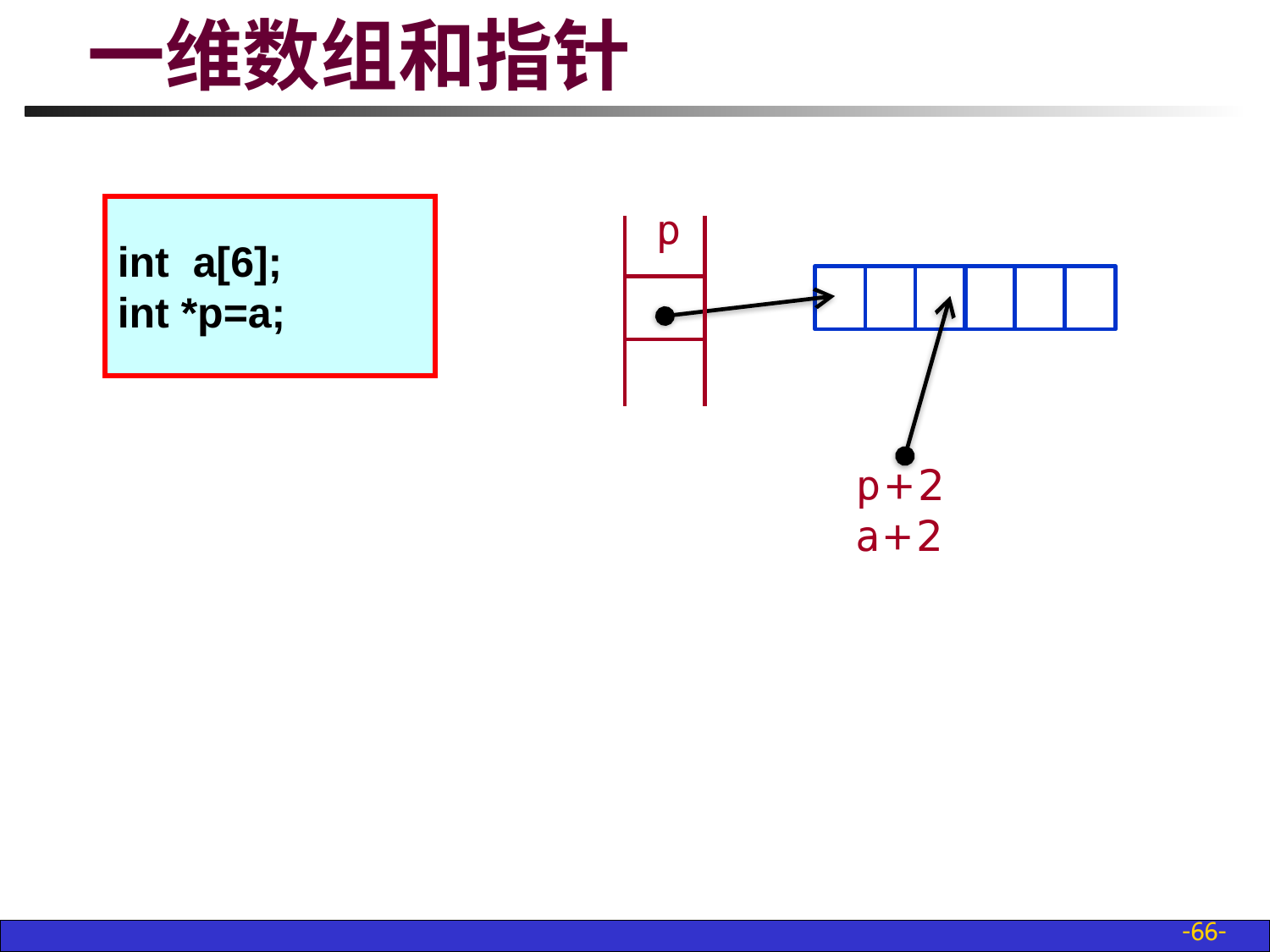

# 一维数组和指针
int  a[6];
int *p=a;
p

p+2
a+2
-66-